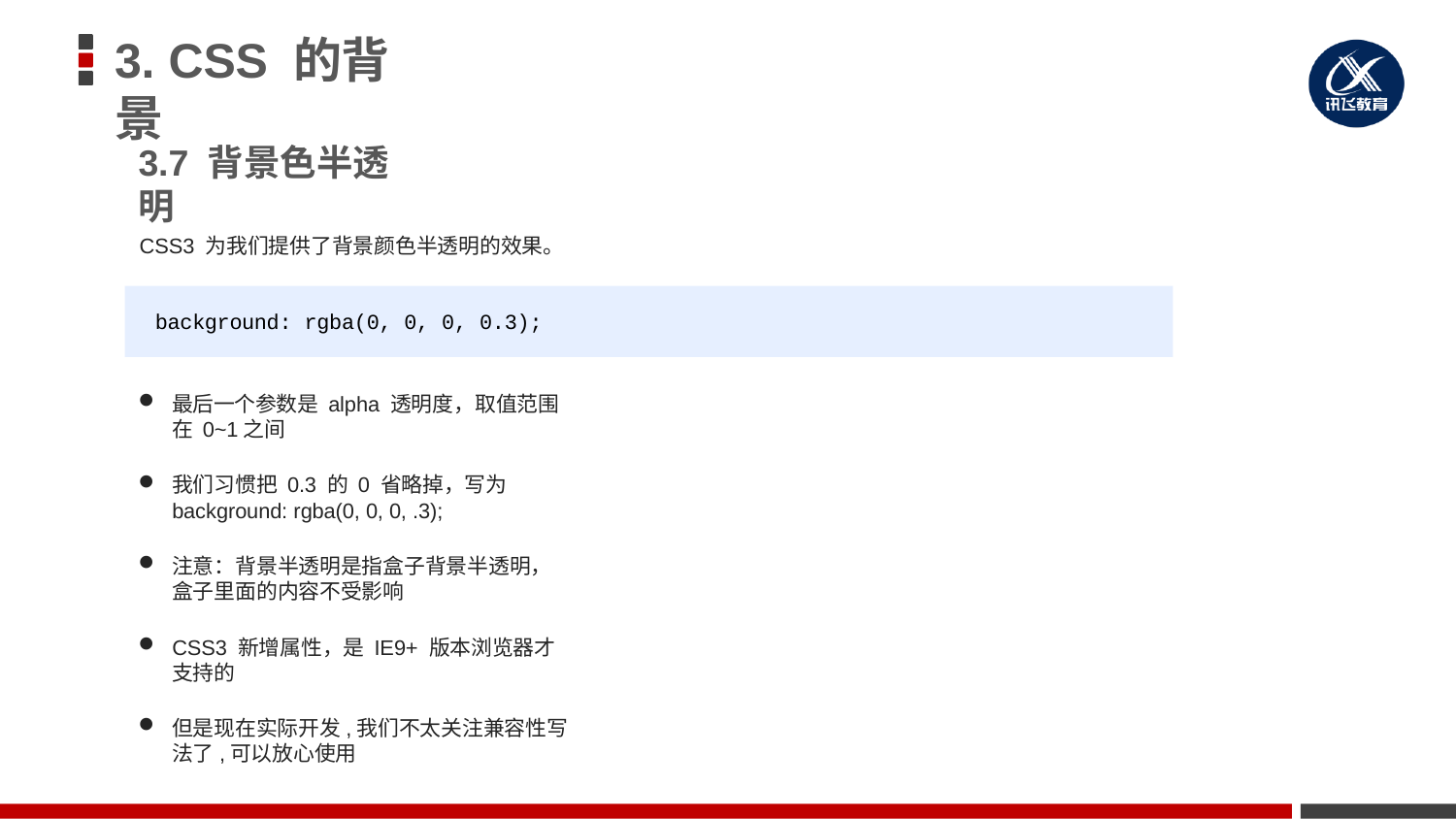

# 3. CSS 的背景
3.7 背景色半透明
CSS3 为我们提供了背景颜色半透明的效果。

background: rgba(0, 0, 0, 0.3);

最后一个参数是 alpha 透明度，取值范围在 0~1之间

我们习惯把 0.3 的 0 省略掉，写为 background: rgba(0, 0, 0, .3);

注意：背景半透明是指盒子背景半透明，盒子里面的内容不受影响

CSS3 新增属性，是 IE9+ 版本浏览器才支持的

但是现在实际开发,我们不太关注兼容性写法了,可以放心使用